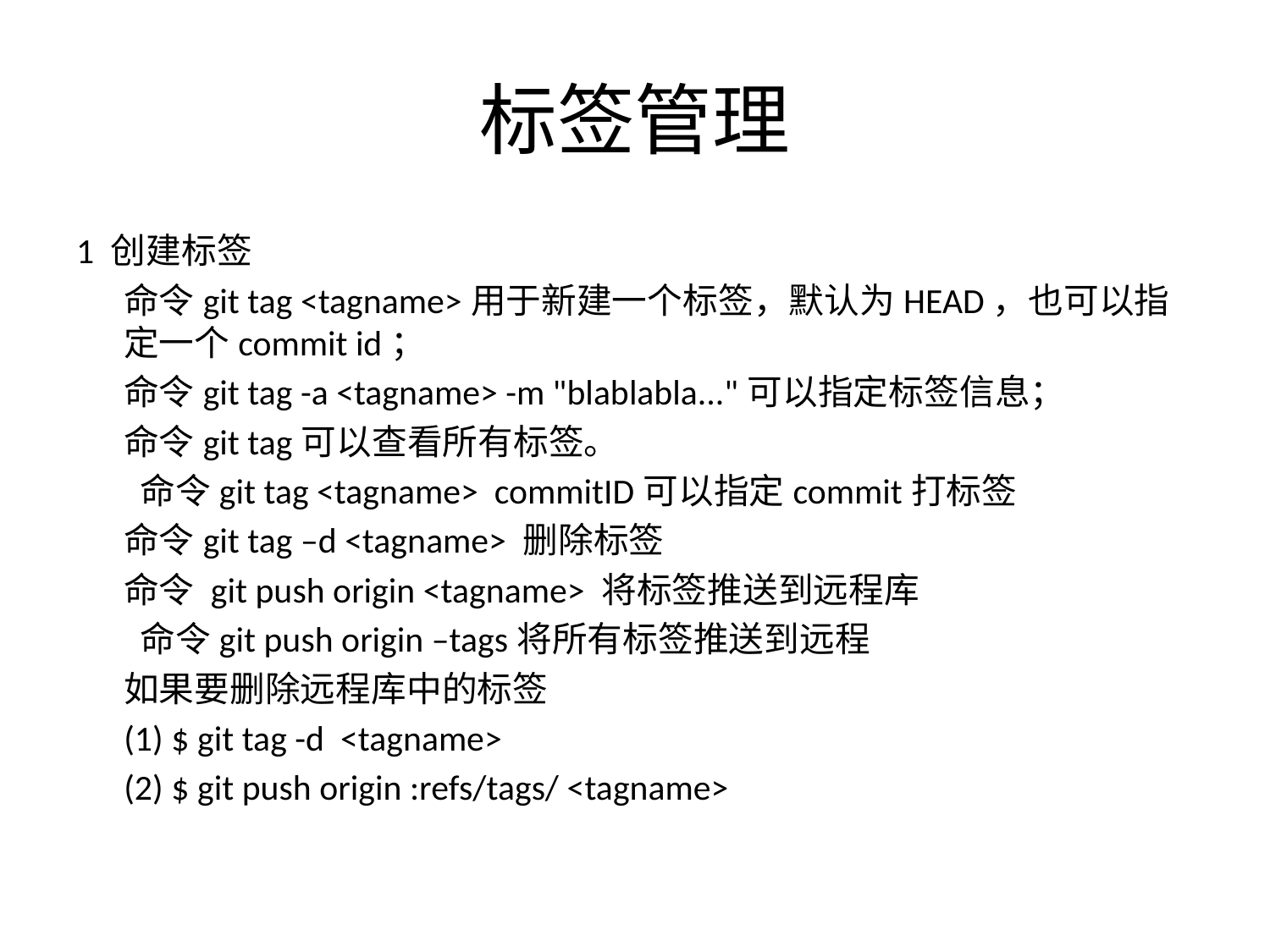

# 标签管理
1 创建标签
 	命令git tag <tagname>用于新建一个标签，默认为HEAD，也可以指定一个commit id；
	命令git tag -a <tagname> -m "blablabla..."可以指定标签信息；
	命令git tag可以查看所有标签。
	 命令git tag <tagname>  commitID可以指定commit打标签
	命令git tag –d <tagname> 删除标签
	命令 git push origin <tagname> 将标签推送到远程库
	 命令git push origin –tags将所有标签推送到远程
	如果要删除远程库中的标签
	(1) $ git tag -d  <tagname>
	(2) $ git push origin :refs/tags/ <tagname>